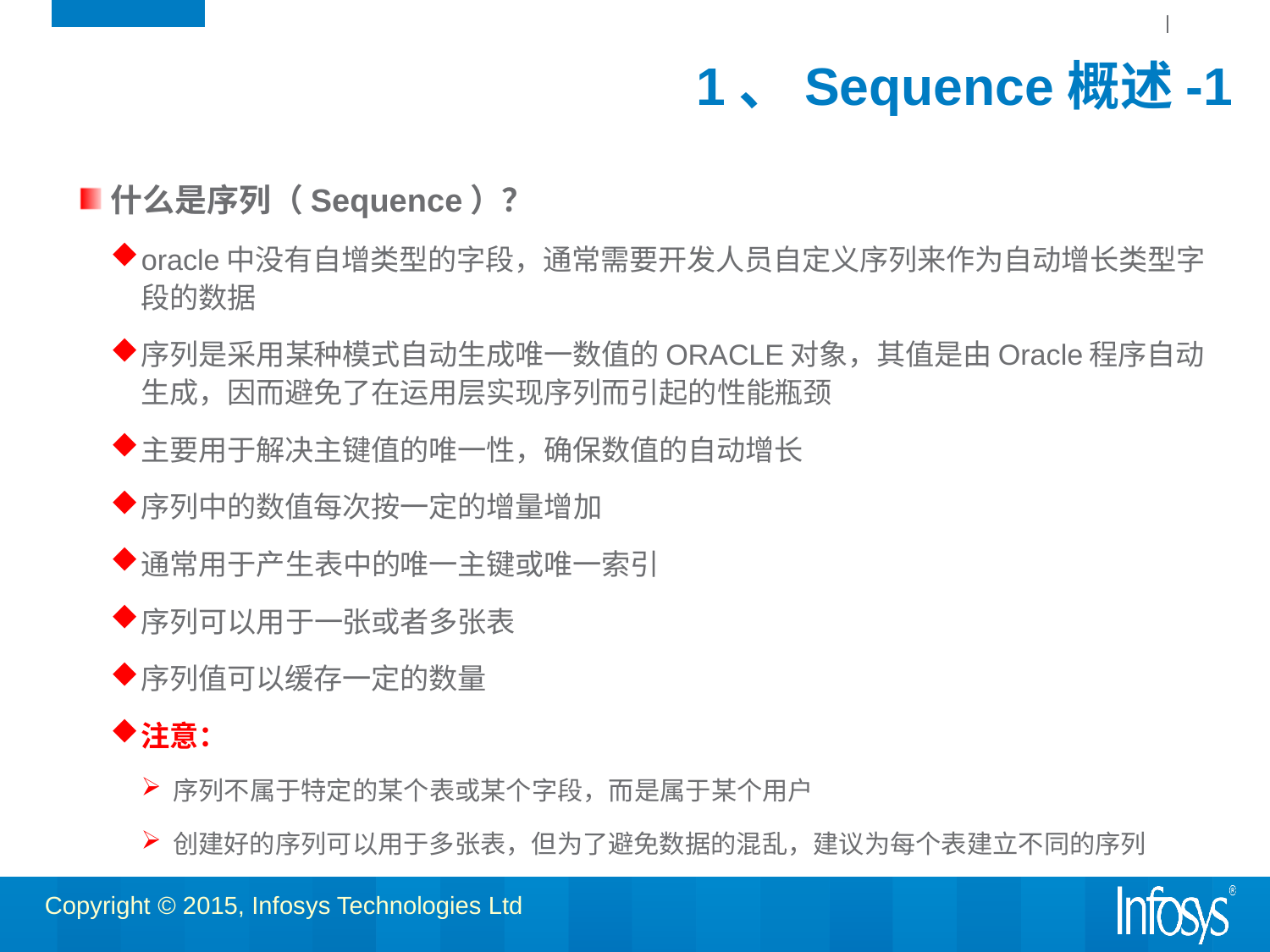

# 1、Sequence概述-1
什么是序列（Sequence）？
oracle中没有自增类型的字段，通常需要开发人员自定义序列来作为自动增长类型字段的数据
序列是采用某种模式自动生成唯一数值的ORACLE对象，其值是由Oracle程序自动生成，因而避免了在运用层实现序列而引起的性能瓶颈
主要用于解决主键值的唯一性，确保数值的自动增长
序列中的数值每次按一定的增量增加
通常用于产生表中的唯一主键或唯一索引
序列可以用于一张或者多张表
序列值可以缓存一定的数量
注意：
序列不属于特定的某个表或某个字段，而是属于某个用户
创建好的序列可以用于多张表，但为了避免数据的混乱，建议为每个表建立不同的序列